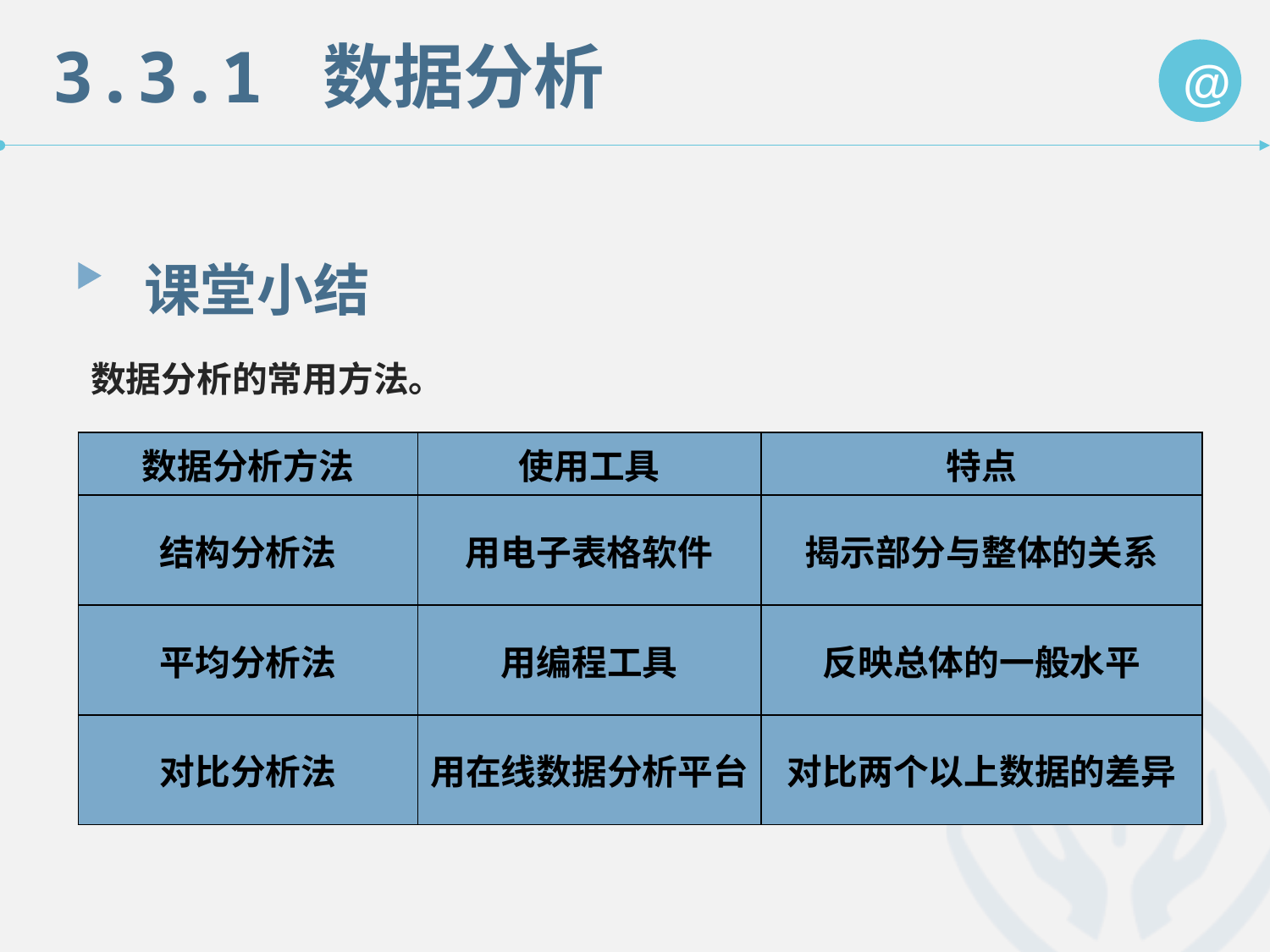

3.3.1 数据分析
@
课堂小结

数据分析的常用方法。
| 数据分析方法 | 使用工具 | 特点 |
| --- | --- | --- |
| 结构分析法 | 用电子表格软件 | 揭示部分与整体的关系 |
| 平均分析法 | 用编程工具 | 反映总体的一般水平 |
| 对比分析法 | 用在线数据分析平台 | 对比两个以上数据的差异 |